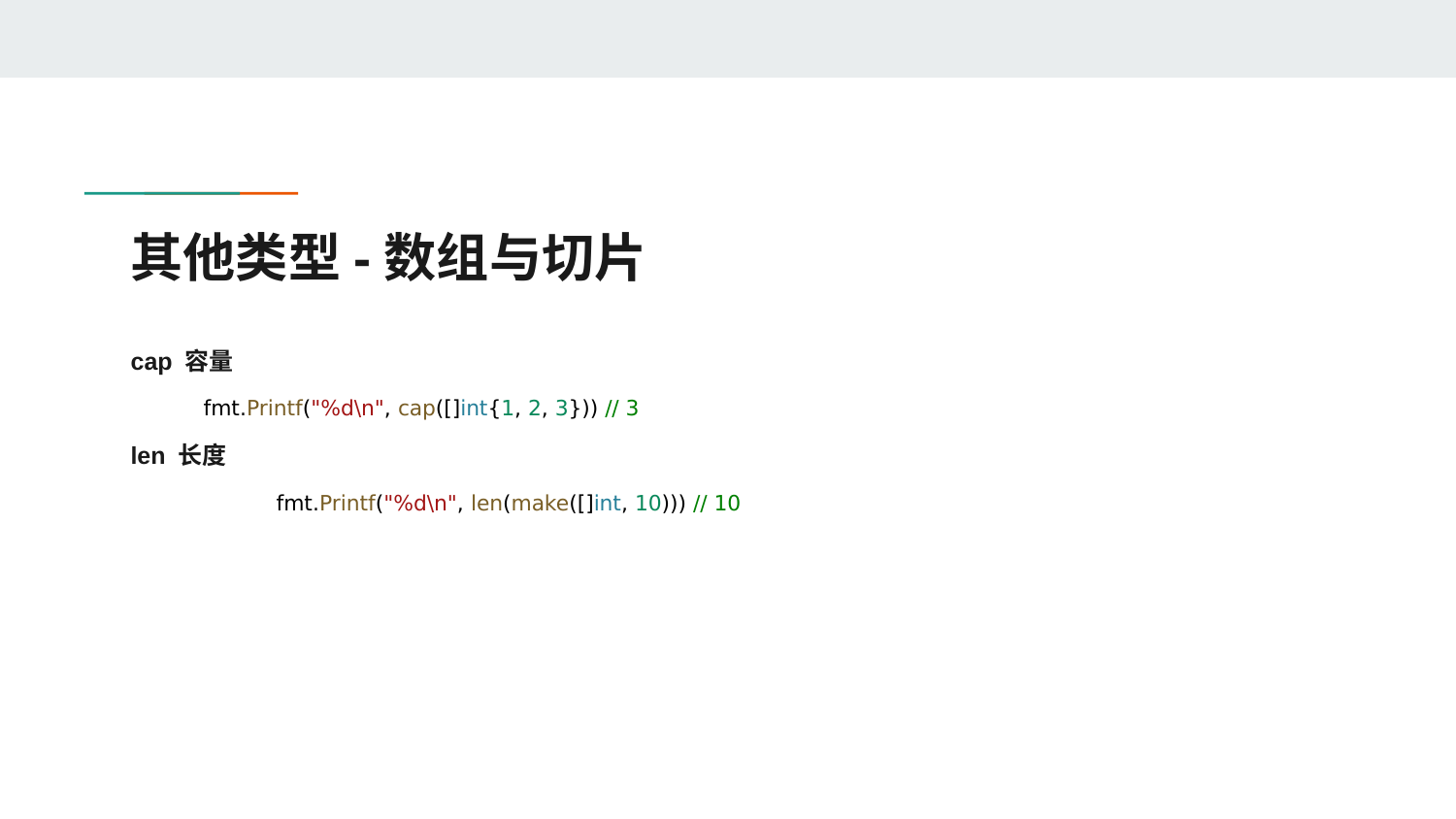

# 其他类型-数组与切片
cap 容量
fmt.Printf("%d\n", cap([]int{1, 2, 3})) // 3
len 长度
	fmt.Printf("%d\n", len(make([]int, 10))) // 10